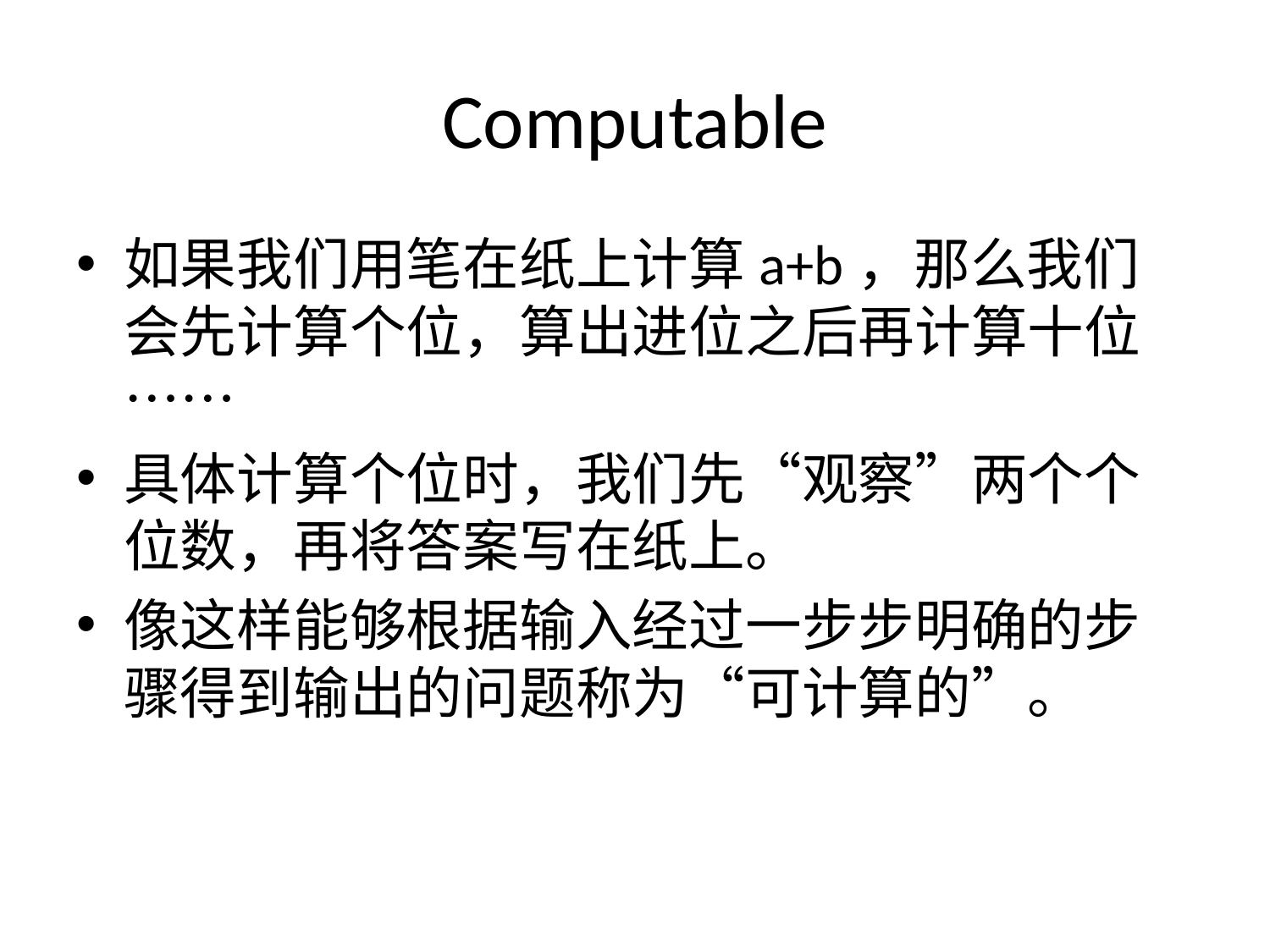

# Computable
如果我们用笔在纸上计算a+b，那么我们会先计算个位，算出进位之后再计算十位……
具体计算个位时，我们先“观察”两个个位数，再将答案写在纸上。
像这样能够根据输入经过一步步明确的步骤得到输出的问题称为“可计算的”。